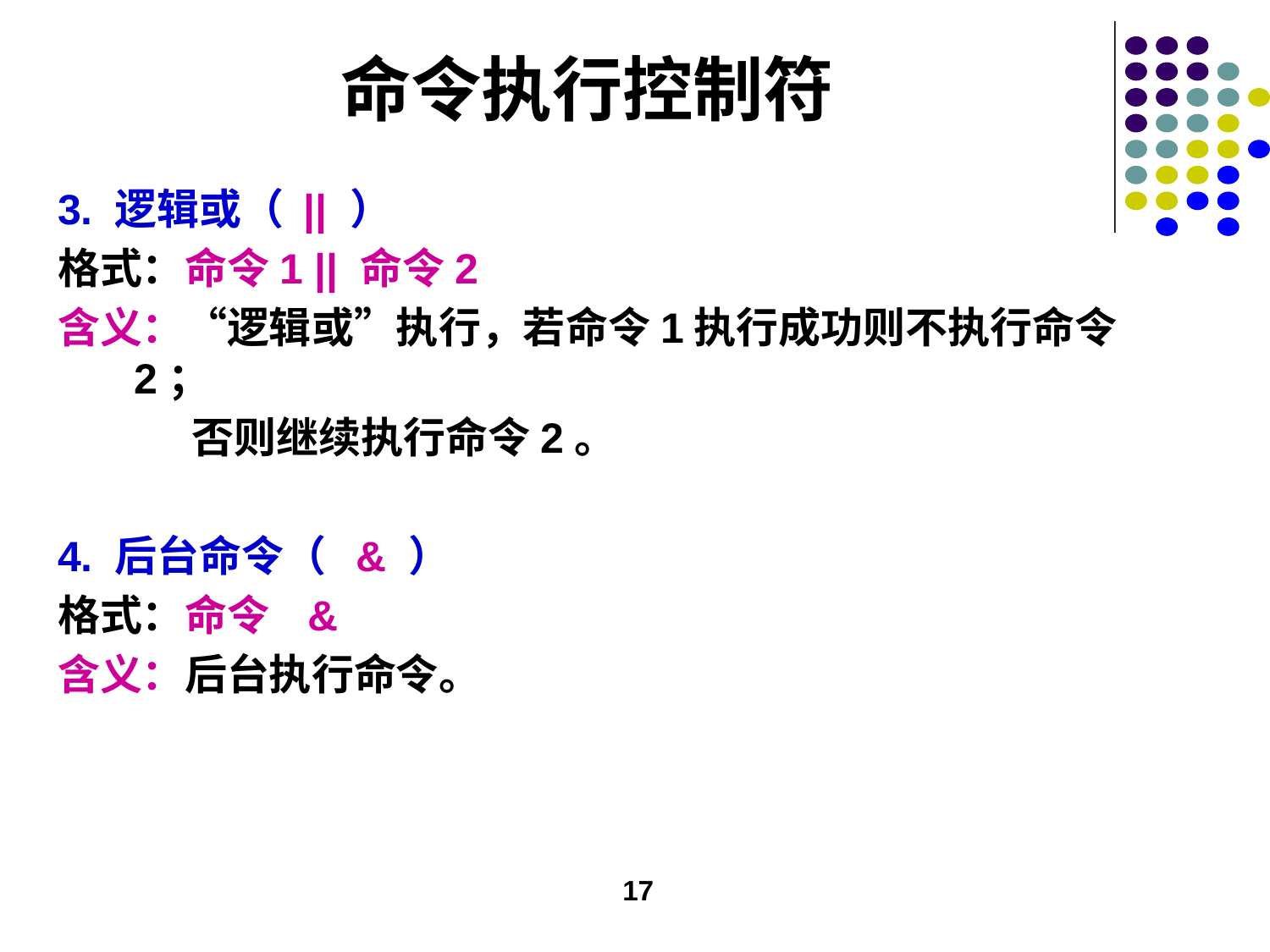

# 命令执行控制符
3. 逻辑或（ || ）
格式：命令1 || 命令2
含义：“逻辑或”执行，若命令1执行成功则不执行命令2；
             否则继续执行命令2。

4. 后台命令（  & ）
格式：命令   &
含义：后台执行命令。

17